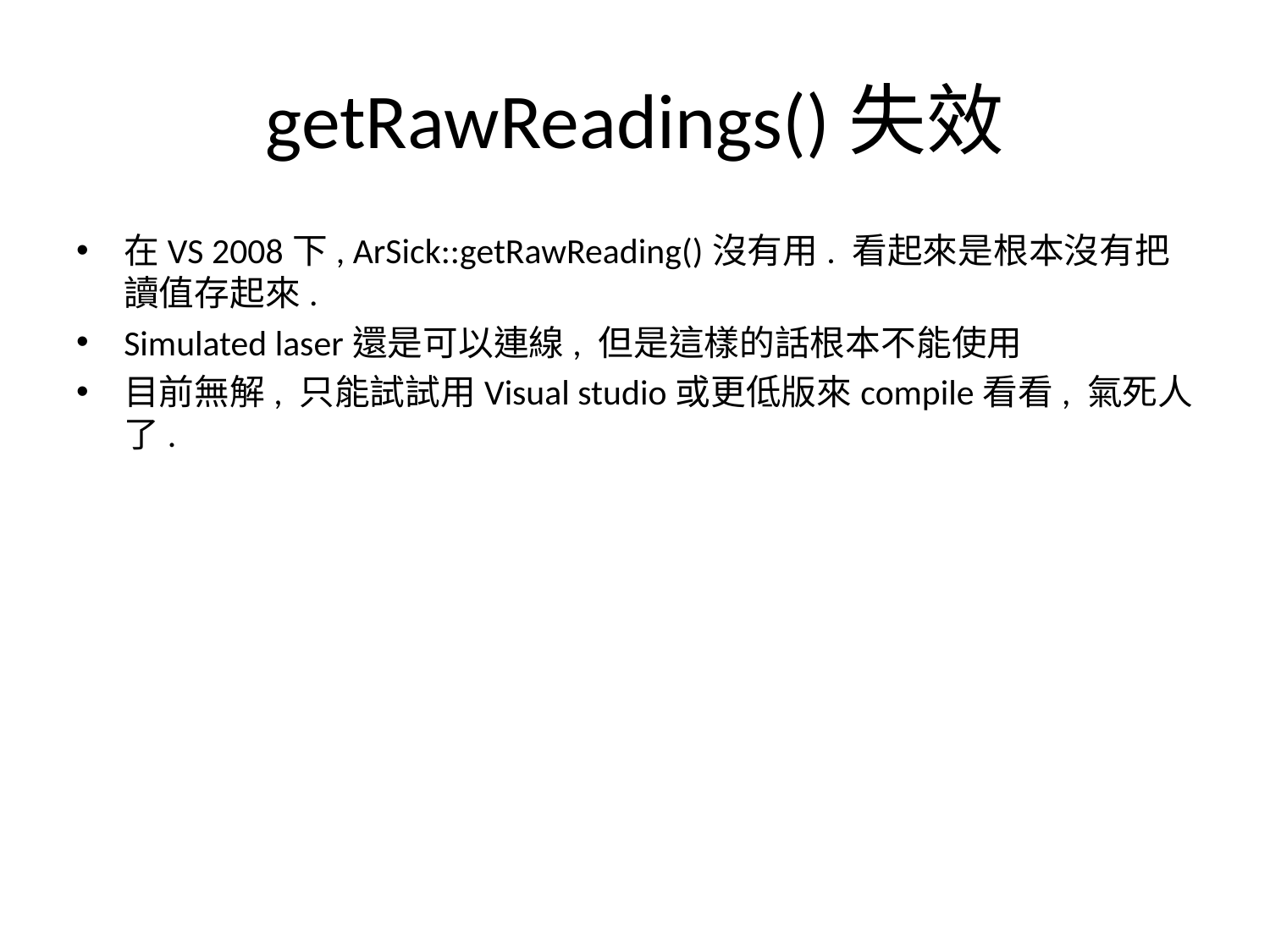

# getRawReadings()失效
在VS 2008下, ArSick::getRawReading()沒有用. 看起來是根本沒有把讀值存起來.
Simulated laser還是可以連線, 但是這樣的話根本不能使用
目前無解, 只能試試用Visual studio或更低版來compile看看, 氣死人了.